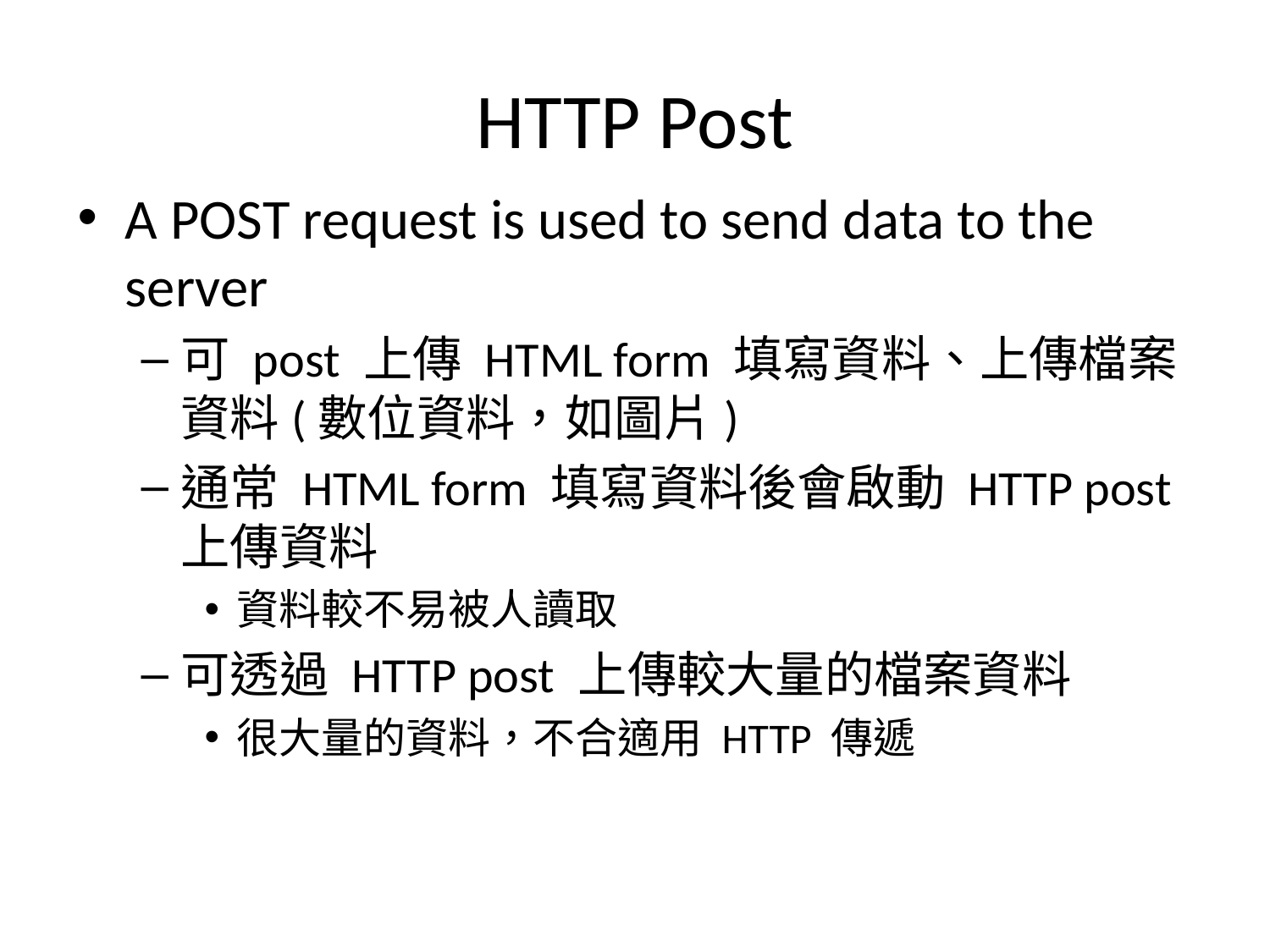

# HTTP Post
A POST request is used to send data to the server
可 post 上傳 HTML form 填寫資料、上傳檔案資料(數位資料，如圖片)
通常 HTML form 填寫資料後會啟動 HTTP post  上傳資料
資料較不易被人讀取
可透過 HTTP post 上傳較大量的檔案資料
很大量的資料，不合適用 HTTP 傳遞